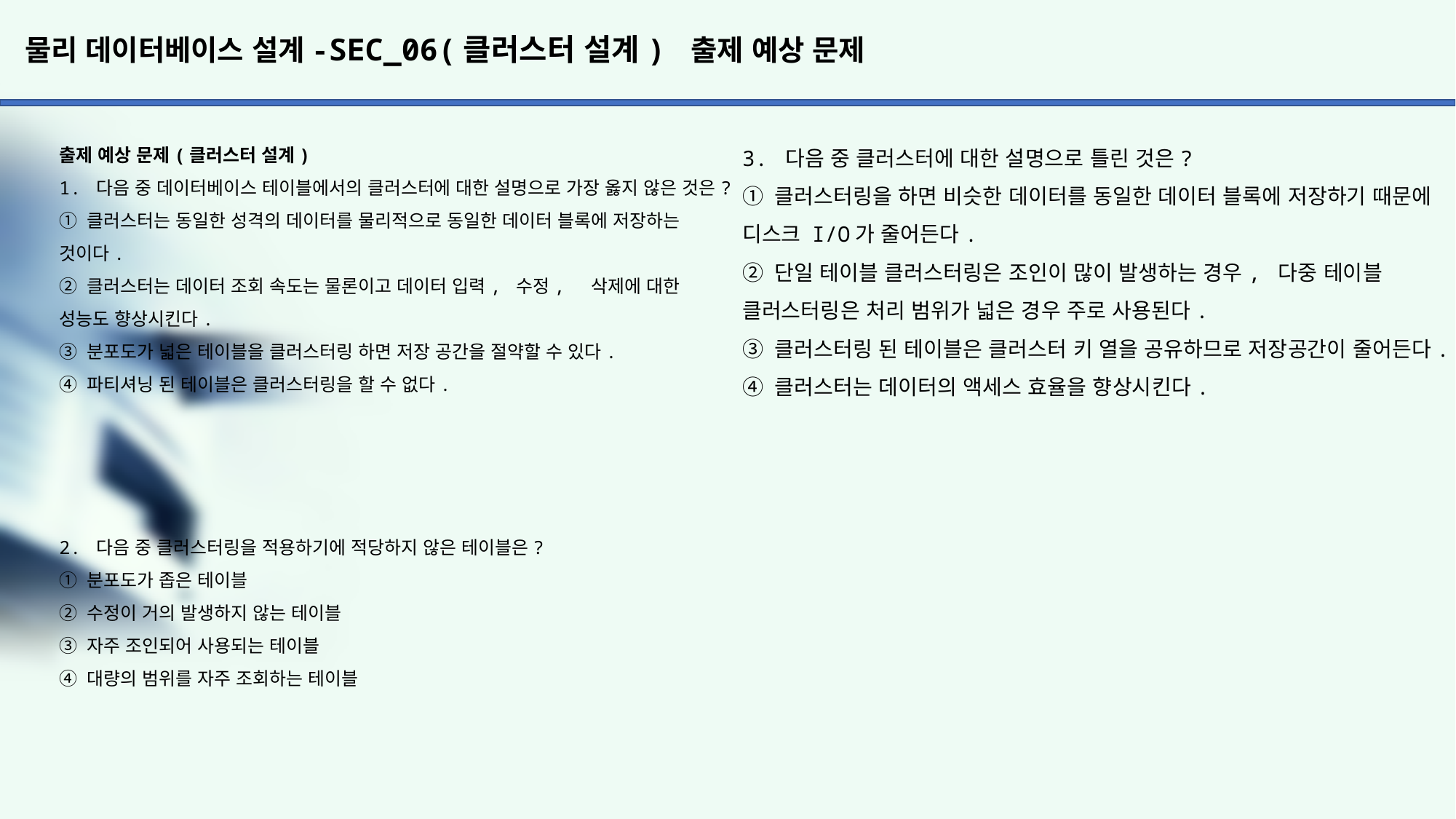

# 물리 데이터베이스 설계-SEC_06(클러스터 설계) 출제 예상 문제
3. 다음 중 클러스터에 대한 설명으로 틀린 것은?
① 클러스터링을 하면 비슷한 데이터를 동일한 데이터 블록에 저장하기 때문에 디스크 I/O가 줄어든다.
② 단일 테이블 클러스터링은 조인이 많이 발생하는 경우, 다중 테이블 클러스터링은 처리 범위가 넓은 경우 주로 사용된다.
③ 클러스터링 된 테이블은 클러스터 키 열을 공유하므로 저장공간이 줄어든다.
④ 클러스터는 데이터의 액세스 효율을 향상시킨다.
출제 예상 문제(클러스터 설계)
1. 다음 중 데이터베이스 테이블에서의 클러스터에 대한 설명으로 가장 옳지 않은 것은?
① 클러스터는 동일한 성격의 데이터를 물리적으로 동일한 데이터 블록에 저장하는 것이다.
② 클러스터는 데이터 조회 속도는 물론이고 데이터 입력, 수정,  삭제에 대한 성능도 향상시킨다.
③ 분포도가 넓은 테이블을 클러스터링 하면 저장 공간을 절약할 수 있다.
④ 파티셔닝 된 테이블은 클러스터링을 할 수 없다.

2. 다음 중 클러스터링을 적용하기에 적당하지 않은 테이블은?
① 분포도가 좁은 테이블
② 수정이 거의 발생하지 않는 테이블
③ 자주 조인되어 사용되는 테이블
④ 대량의 범위를 자주 조회하는 테이블